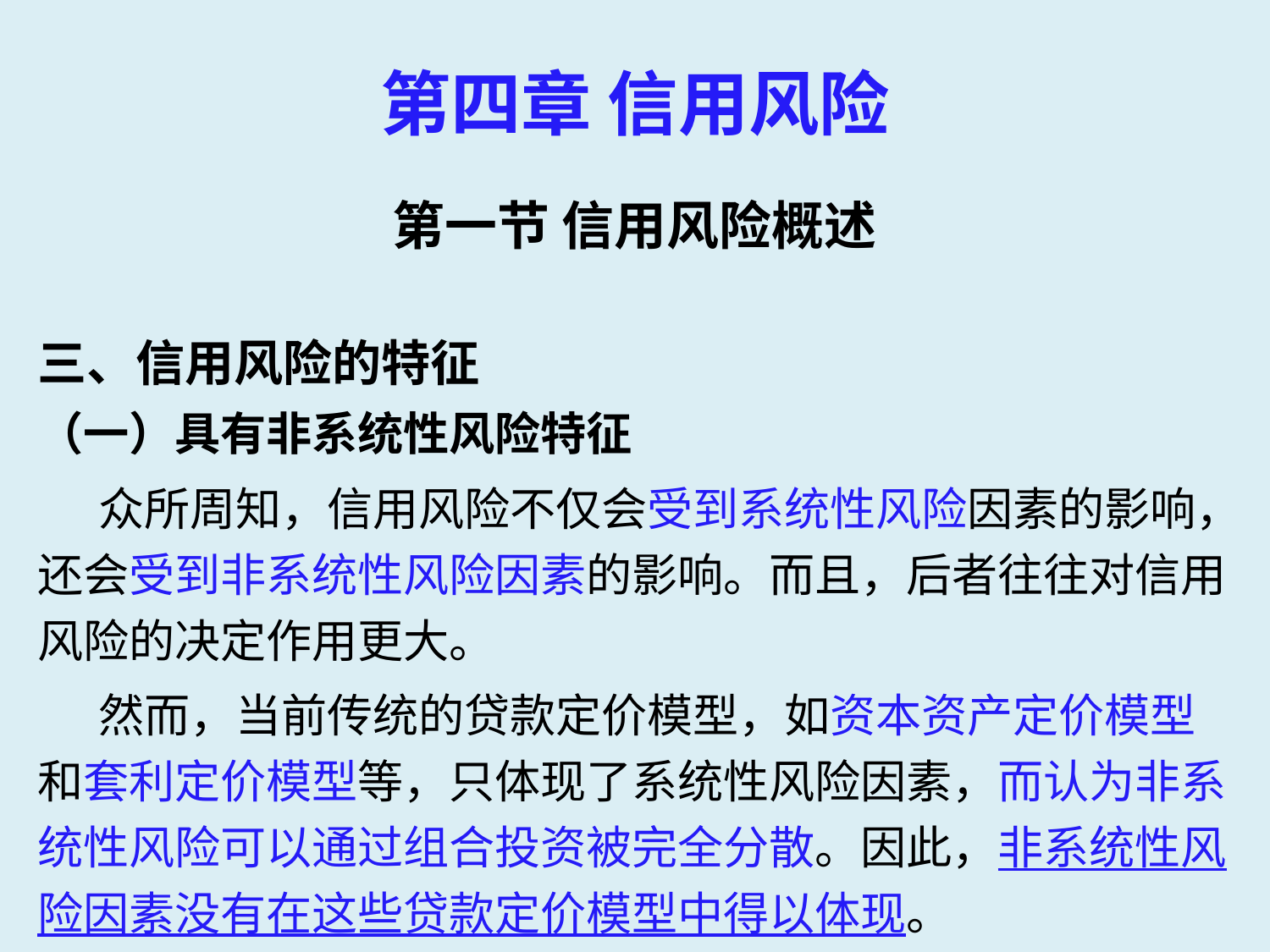

# 第四章 信用风险
第一节 信用风险概述

三、信用风险的特征
（一）具有非系统性风险特征
     众所周知，信用风险不仅会受到系统性风险因素的影响，还会受到非系统性风险因素的影响。而且，后者往往对信用风险的决定作用更大。
     然而，当前传统的贷款定价模型，如资本资产定价模型和套利定价模型等，只体现了系统性风险因素，而认为非系统性风险可以通过组合投资被完全分散。因此，非系统性风险因素没有在这些贷款定价模型中得以体现。